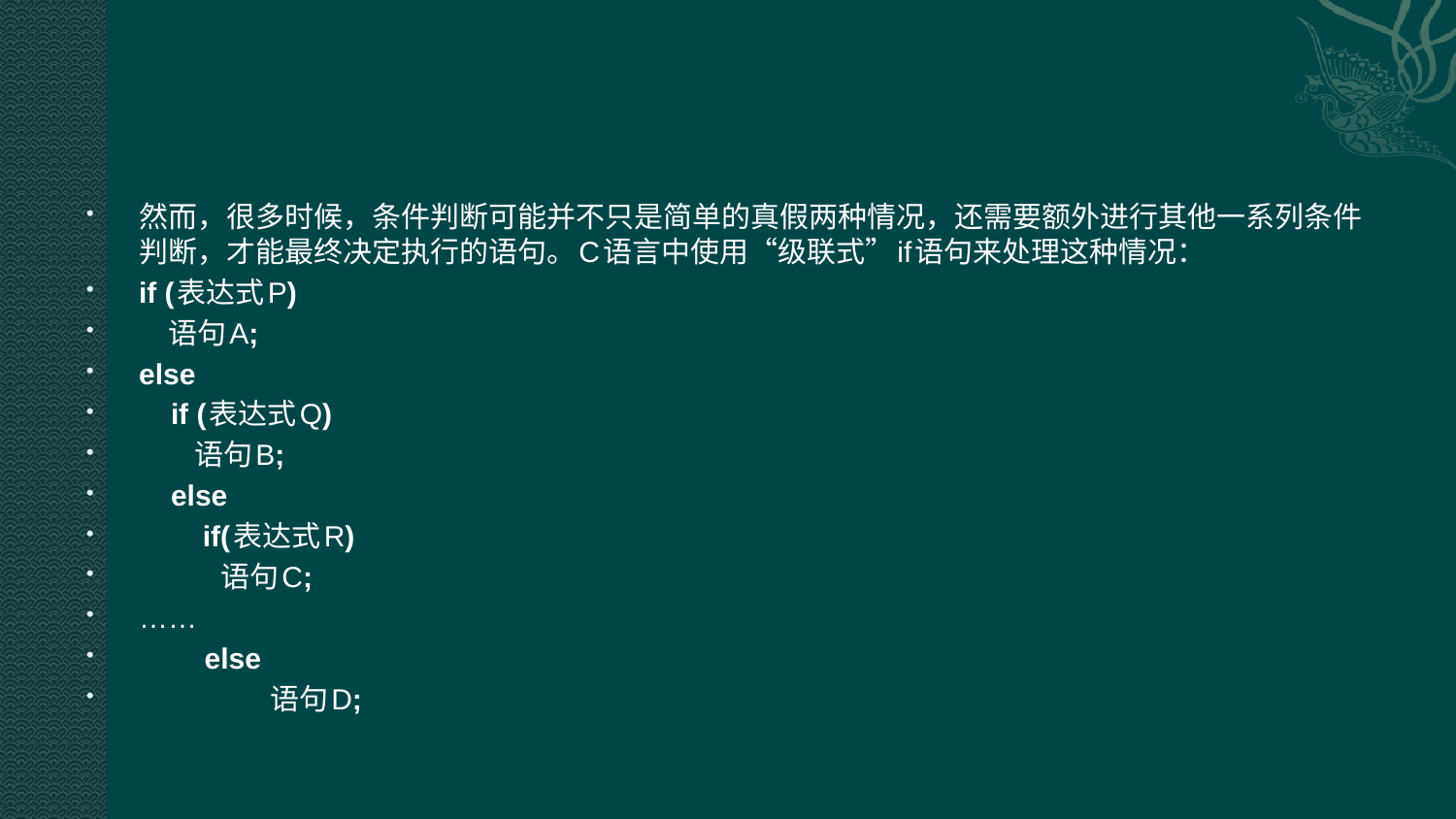

#
然而，很多时候，条件判断可能并不只是简单的真假两种情况，还需要额外进行其他一系列条件判断，才能最终决定执行的语句。C语言中使用“级联式”if语句来处理这种情况：
if (表达式P)
    语句A;
else
    if (表达式Q)
        语句B;
    else
        if(表达式R)
            语句C;
……
        		else
            		语句D;